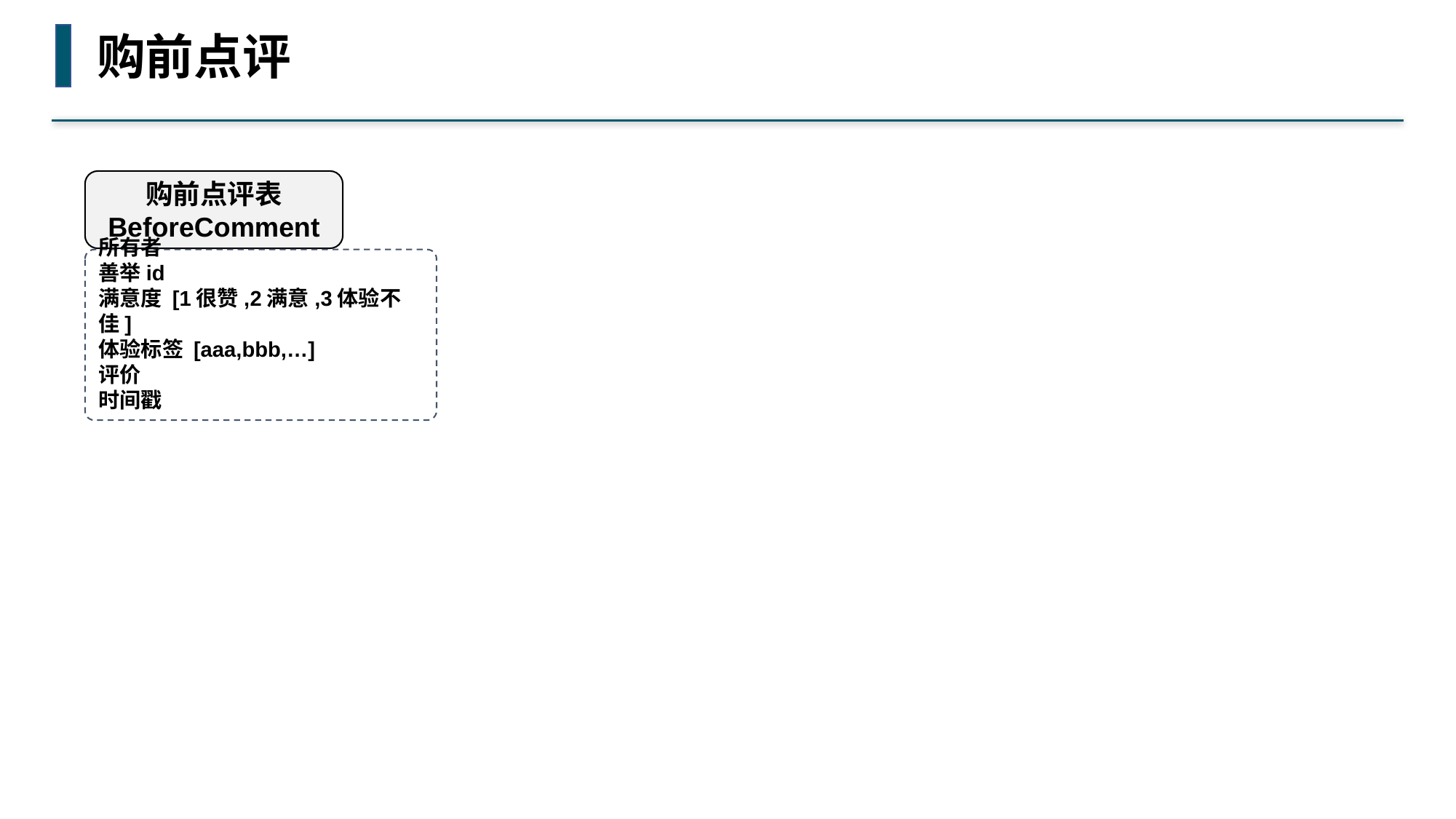

购前点评

购前点评表
BeforeComment
所有者
善举id
满意度 [1很赞,2满意,3体验不佳]
体验标签 [aaa,bbb,…]
评价
时间戳